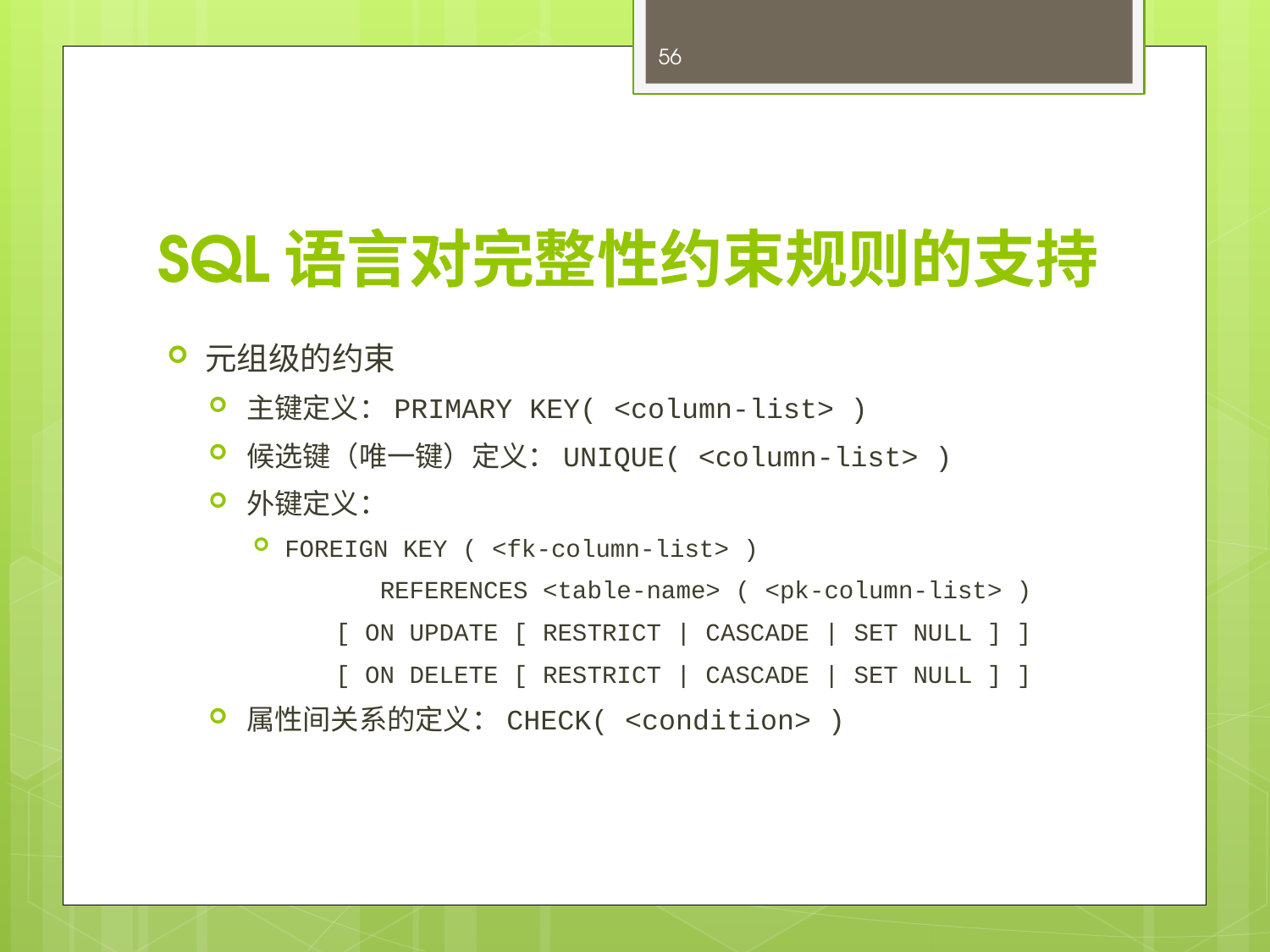

56
# SQL语言对完整性约束规则的支持
元组级的约束
主键定义：PRIMARY KEY( <column-list> )
候选键（唯一键）定义：UNIQUE( <column-list> )
外键定义：
FOREIGN KEY ( <fk-column-list> )
	REFERENCES <table-name> ( <pk-column-list> )
	[ ON UPDATE [ RESTRICT | CASCADE | SET NULL ] ]
	[ ON DELETE [ RESTRICT | CASCADE | SET NULL ] ]
属性间关系的定义：CHECK( <condition> )